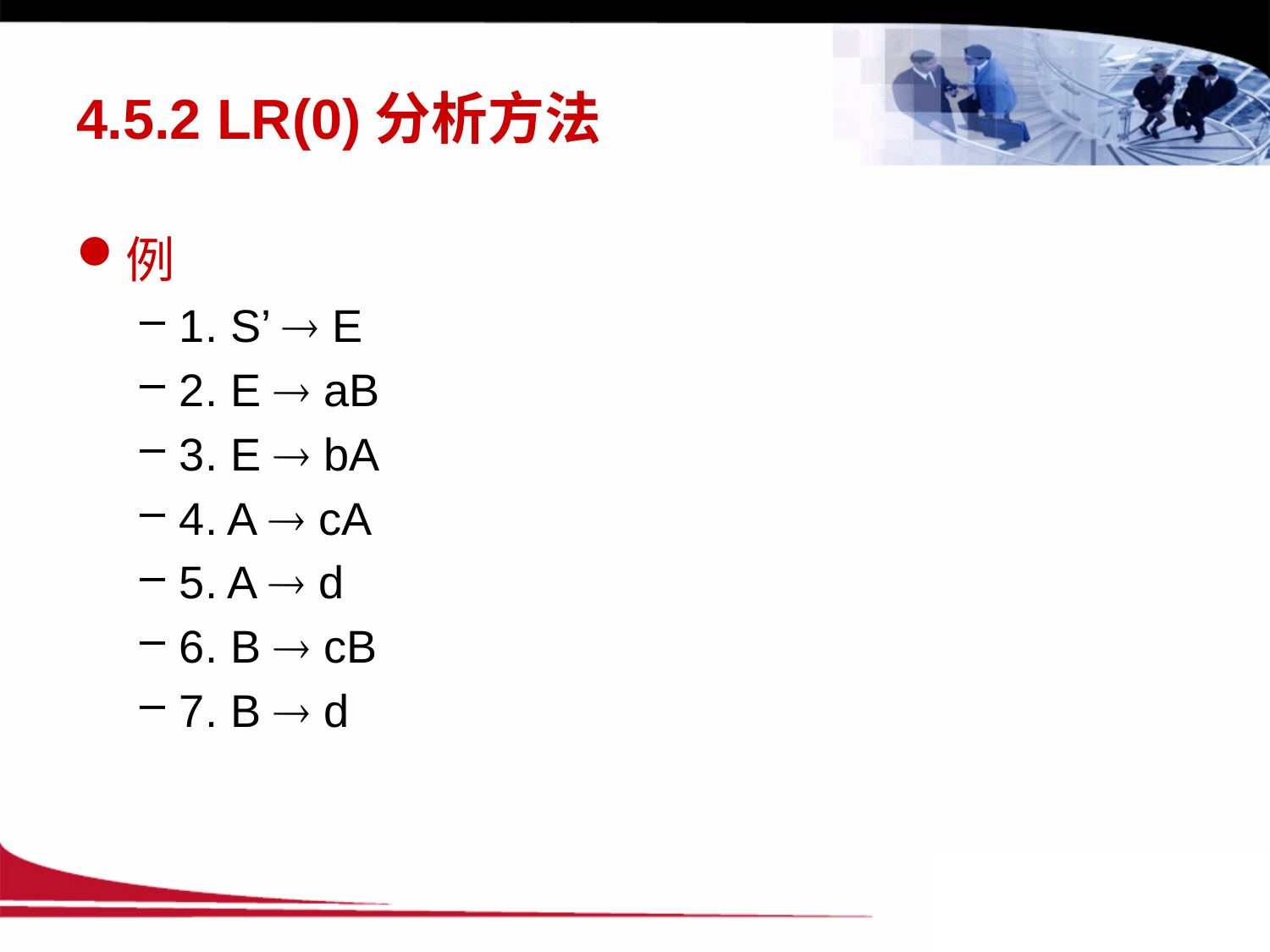

# 4.5.2 LR(0)分析方法
例
1. S’ → E
2. E → aB
3. E → bA
4. A → cA
5. A → d
6. B → cB
7. B → d